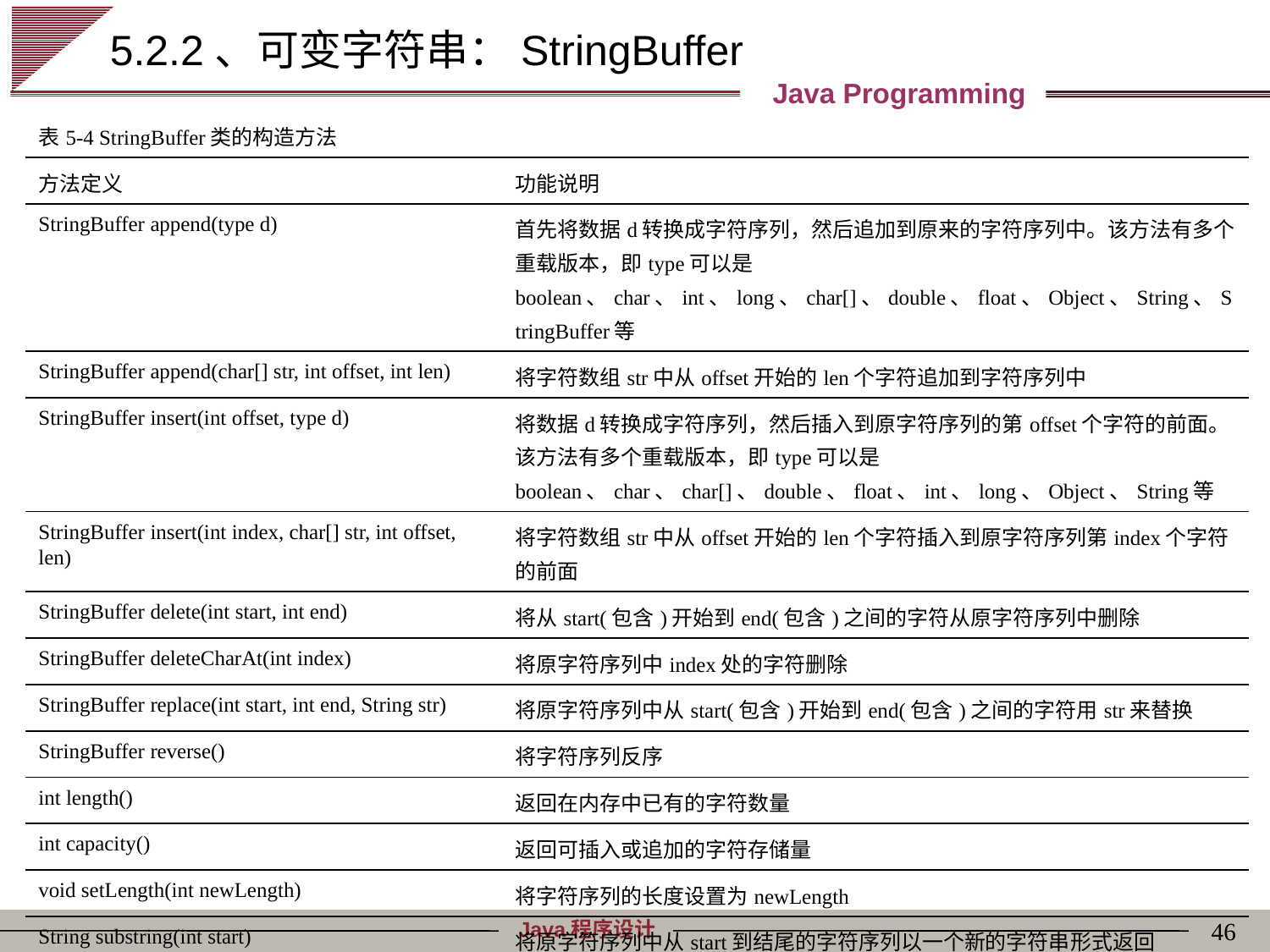

# 5.2.2、可变字符串：StringBuffer
| 表5-4 StringBuffer类的构造方法 |  |
| --- | --- |
| 方法定义 | 功能说明 |
| StringBuffer append(type d) | 首先将数据d转换成字符序列，然后追加到原来的字符序列中。该方法有多个重载版本，即type可以是boolean、char、int、long、char[]、double、float、Object、String、StringBuffer等 |
| StringBuffer append(char[] str, int offset, int len) | 将字符数组str中从offset开始的len个字符追加到字符序列中 |
| StringBuffer insert(int offset, type d) | 将数据d转换成字符序列，然后插入到原字符序列的第offset个字符的前面。该方法有多个重载版本，即type可以是boolean、char、char[]、double、float、int、long、Object、String等 |
| StringBuffer insert(int index, char[] str, int offset, len) | 将字符数组str中从offset开始的len个字符插入到原字符序列第index个字符的前面 |
| StringBuffer delete(int start, int end) | 将从start(包含)开始到end(包含)之间的字符从原字符序列中删除 |
| StringBuffer deleteCharAt(int index) | 将原字符序列中index处的字符删除 |
| StringBuffer replace(int start, int end, String str) | 将原字符序列中从start(包含)开始到end(包含)之间的字符用str来替换 |
| StringBuffer reverse() | 将字符序列反序 |
| int length() | 返回在内存中已有的字符数量 |
| int capacity() | 返回可插入或追加的字符存储量 |
| void setLength(int newLength) | 将字符序列的长度设置为newLength |
| String substring(int start) | 将原字符序列中从start到结尾的字符序列以一个新的字符串形式返回 |
| String substring(int start, int end) | 将原字符序列中从start到end之间的字符序列以一个新的字符串形式返回 |
| String toString() | 将StringBuffer字符序列转换成String字符序列并返回 |